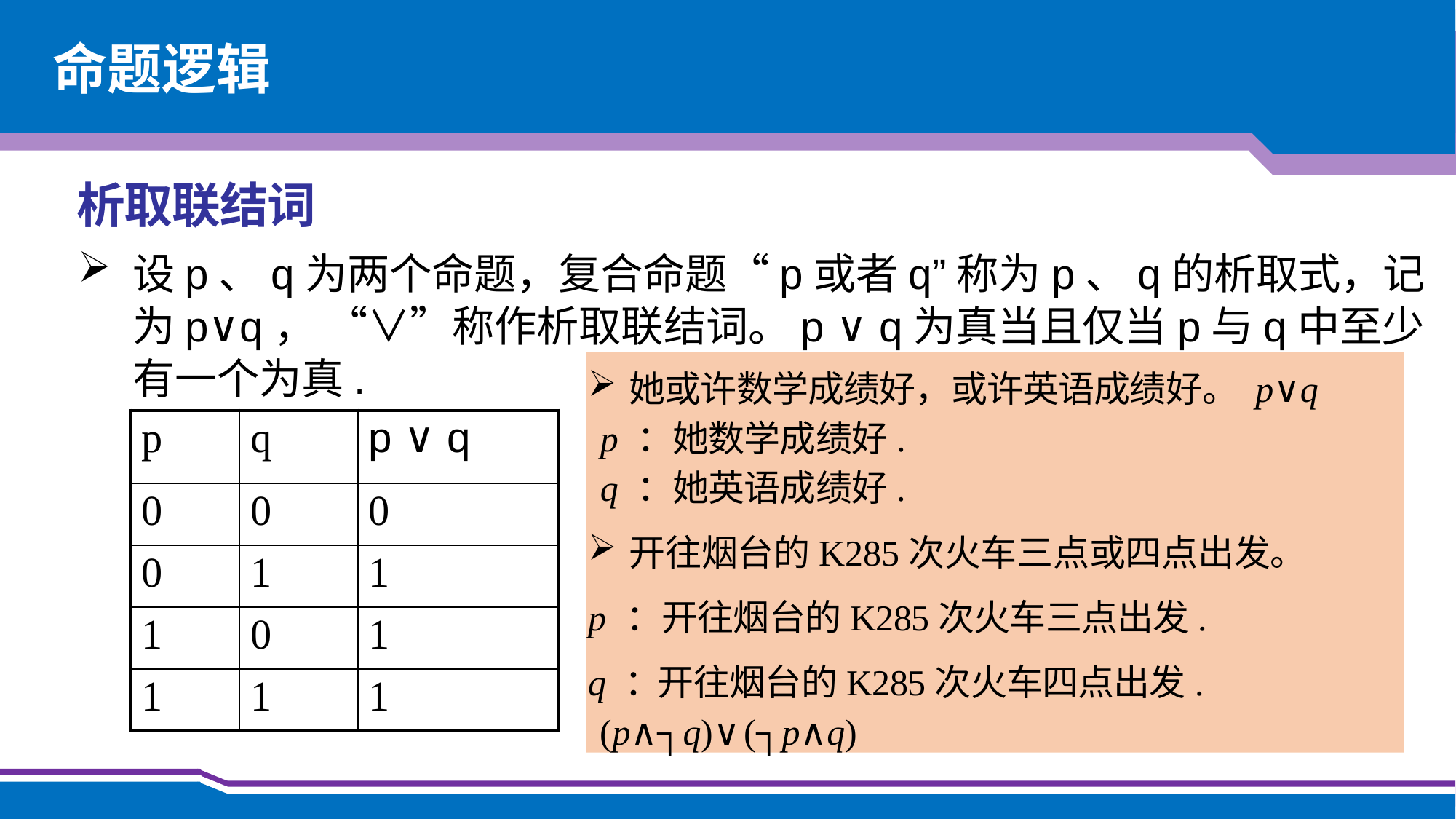

命题逻辑
析取联结词
设p、q为两个命题，复合命题“p或者q”称为p、q的析取式，记为p∨q， “∨”称作析取联结词。p ∨ q为真当且仅当p与q中至少有一个为真.

她或许数学成绩好，或许英语成绩好。 p∨q
p ：她数学成绩好.
q ：她英语成绩好.
开往烟台的K285次火车三点或四点出发。
p ：开往烟台的K285次火车三点出发.
q ：开往烟台的K285次火车四点出发.
(p∧┐q)∨ (┐p∧q)
| p | q | p ∨ q |
| --- | --- | --- |
| 0 | 0 | 0 |
| 0 | 1 | 1 |
| 1 | 0 | 1 |
| 1 | 1 | 1 |